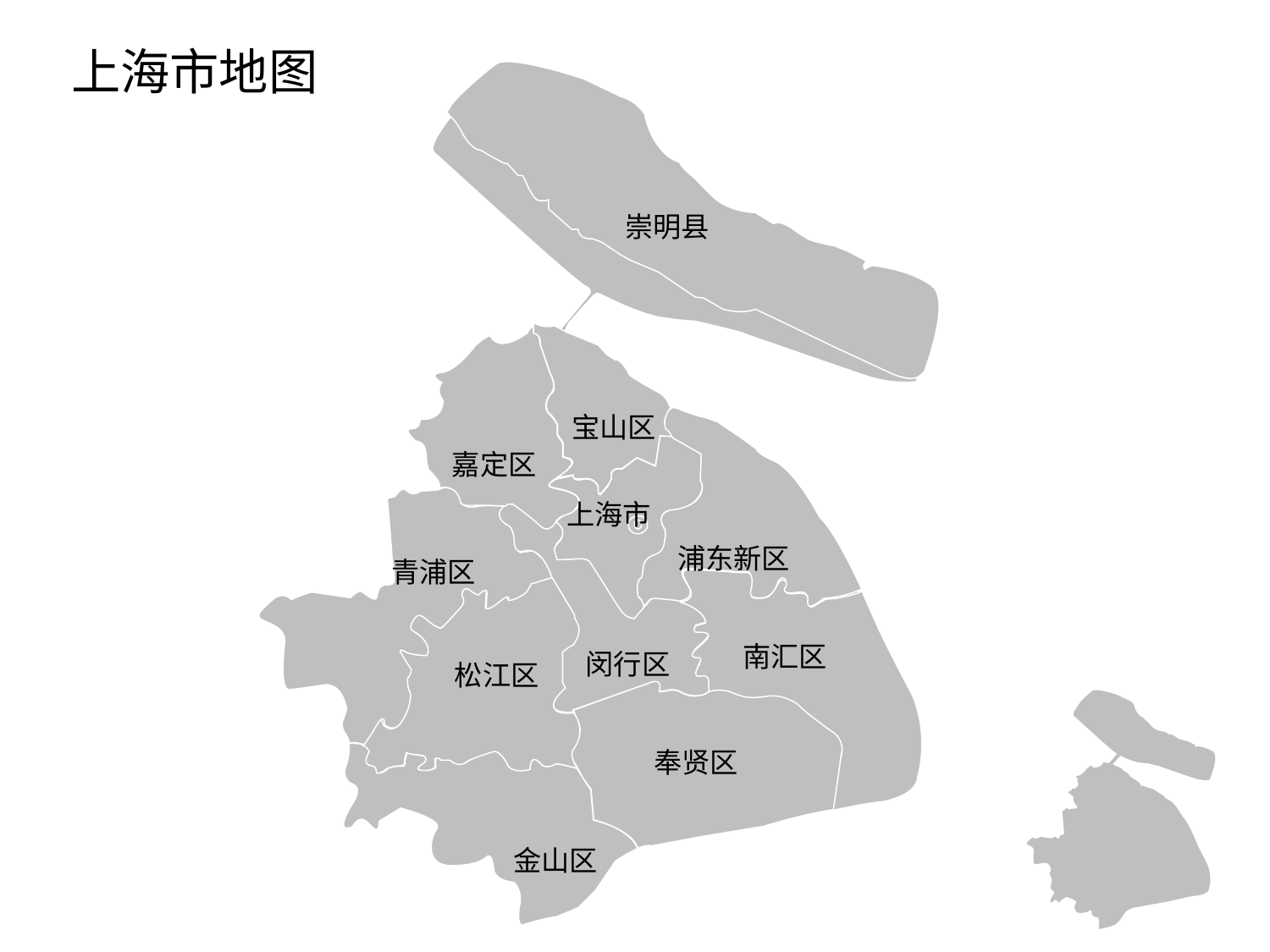

# 上海市地图

崇明县

宝山区

嘉定区

上海市

浦东新区
青浦区

南汇区
闵行区
松江区

奉贤区
金山区